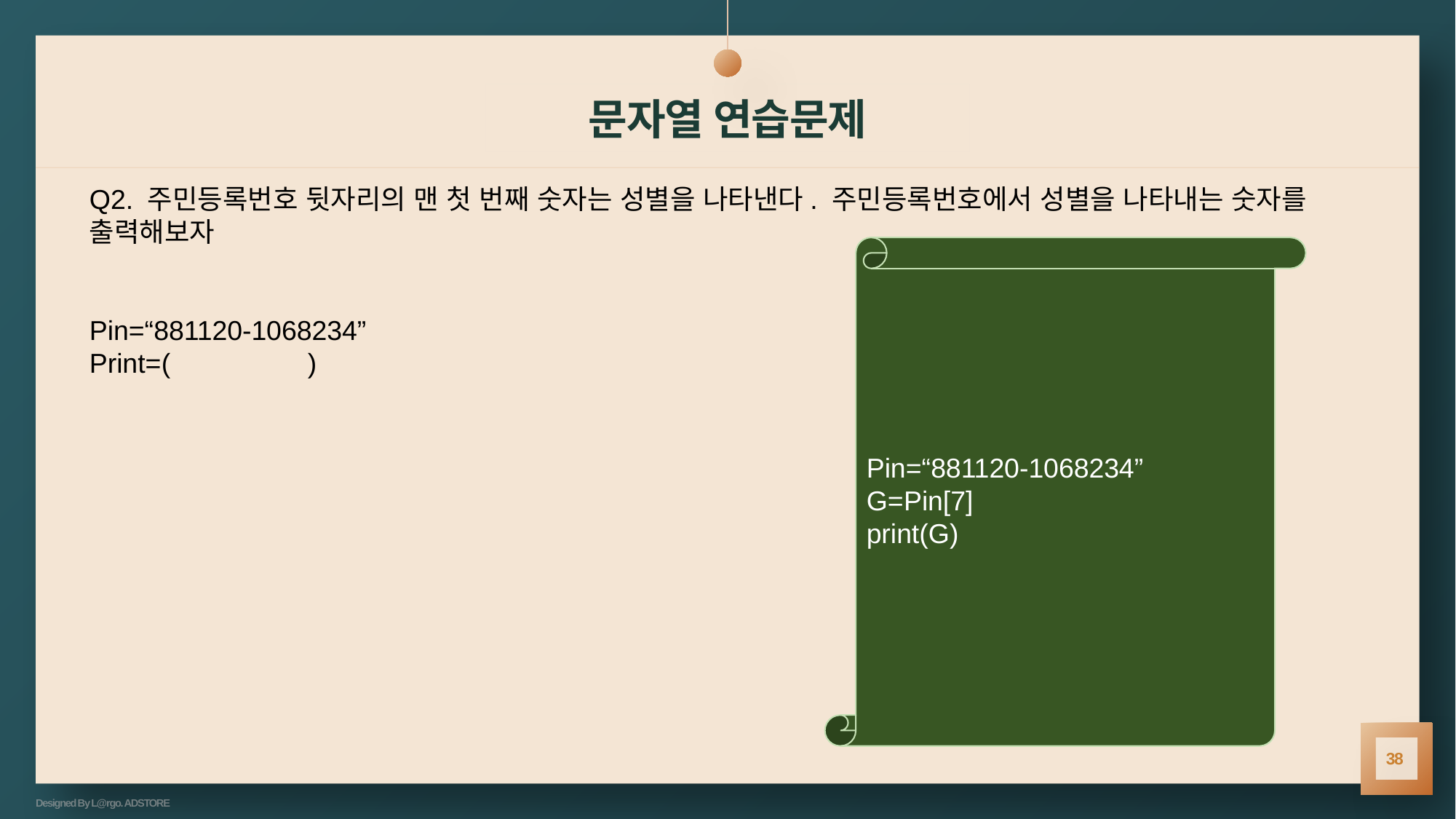

# 문자열 연습문제
Q2. 주민등록번호 뒷자리의 맨 첫 번째 숫자는 성별을 나타낸다. 주민등록번호에서 성별을 나타내는 숫자를 출력해보자

Pin=“881120-1068234”
Print=(		)
Pin=“881120-1068234”
G=Pin[7]
print(G)
38
Designed By L@rgo. ADSTORE